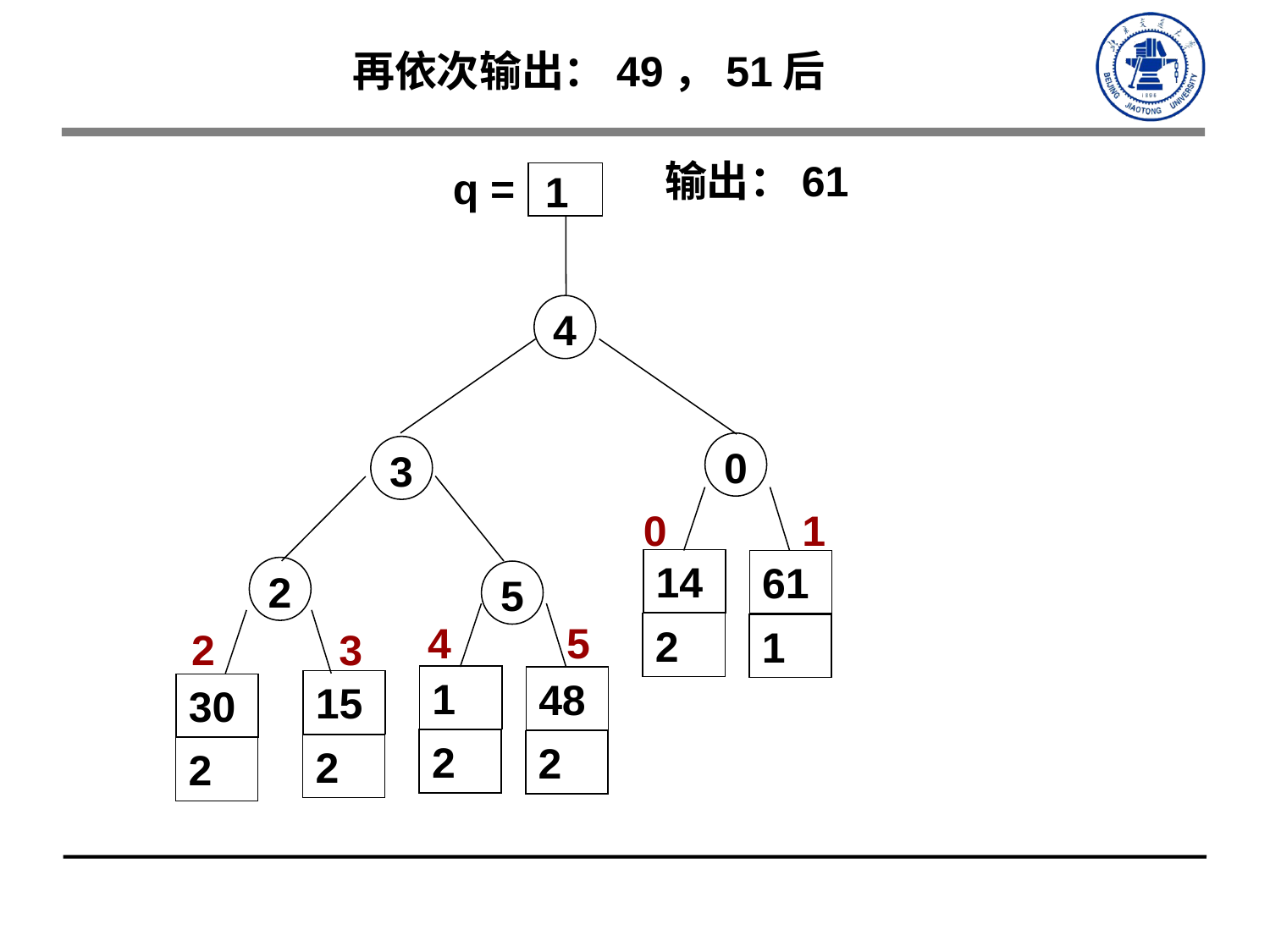

再依次输出：49，51后
输出：61
q =
1

4

0

3

0
1
14
2
61
1

2

5

4
5
2
3
1
2
48
2
15
2
30
2